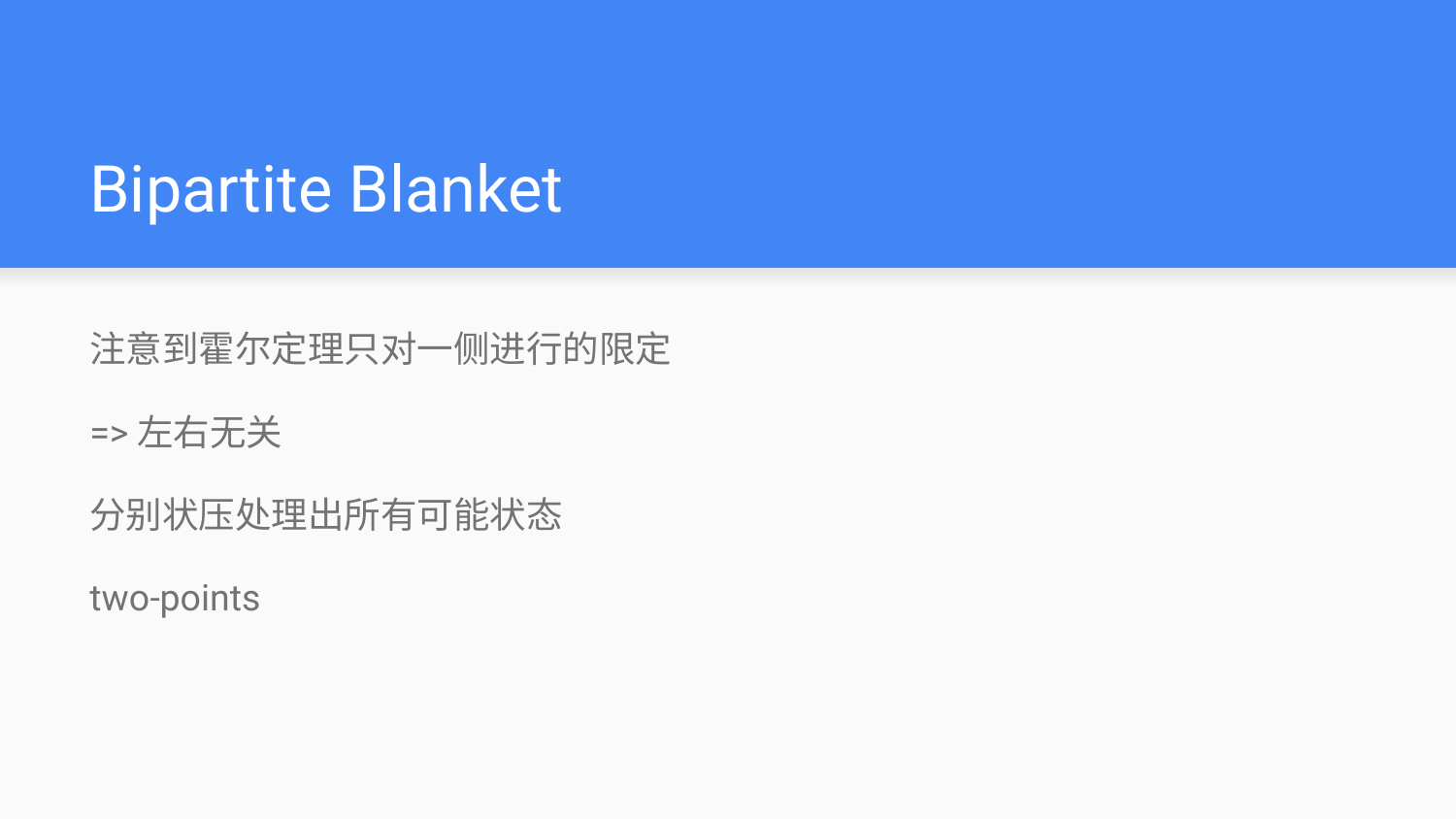

# Bipartite Blanket
注意到霍尔定理只对一侧进行的限定
=>左右无关
分别状压处理出所有可能状态
two-points